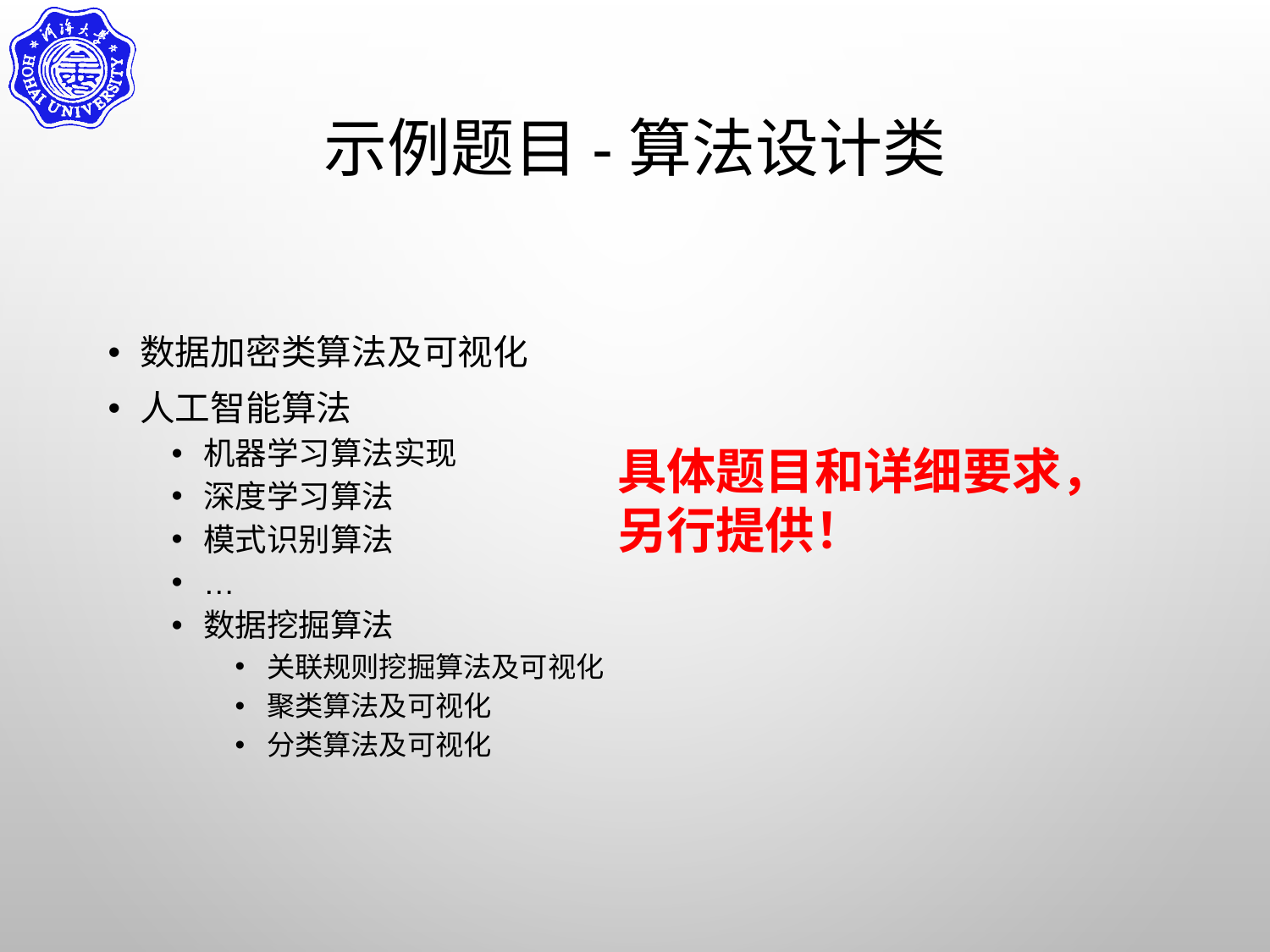

# 示例题目-算法设计类
数据加密类算法及可视化
人工智能算法
机器学习算法实现
深度学习算法
模式识别算法
…
数据挖掘算法
关联规则挖掘算法及可视化
聚类算法及可视化
分类算法及可视化
具体题目和详细要求，另行提供！